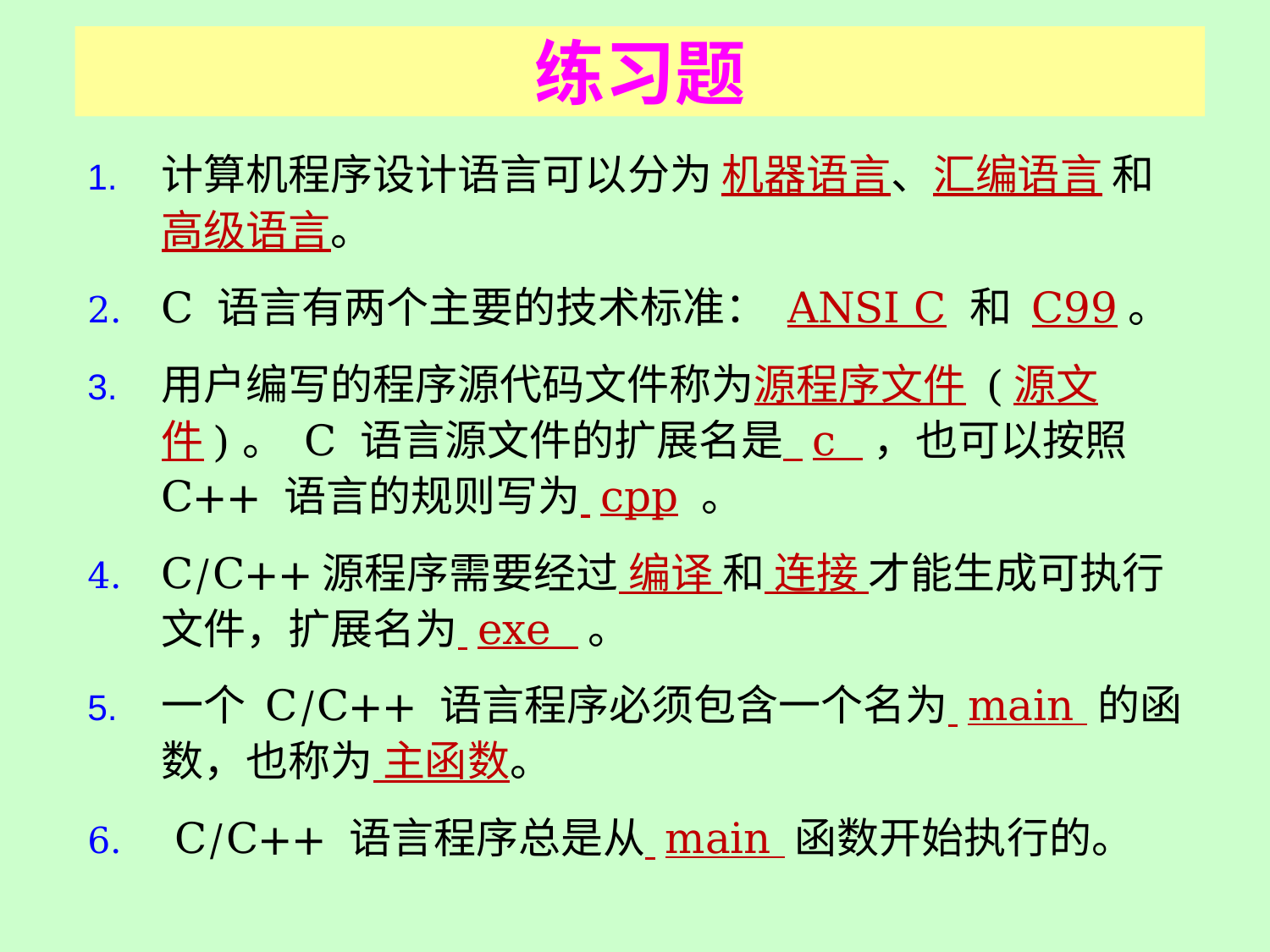

# 练习题
计算机程序设计语言可以分为 机器语言、汇编语言 和 高级语言。
C 语言有两个主要的技术标准： ANSI C 和 C99。
用户编写的程序源代码文件称为源程序文件 (源文件)。 C 语言源文件的扩展名是  c  ，也可以按照 C++ 语言的规则写为 cpp 。
C/C++源程序需要经过 编译 和 连接 才能生成可执行文件，扩展名为 exe  。
一个 C/C++ 语言程序必须包含一个名为 main 的函数，也称为 主函数。
 C/C++ 语言程序总是从 main 函数开始执行的。
75